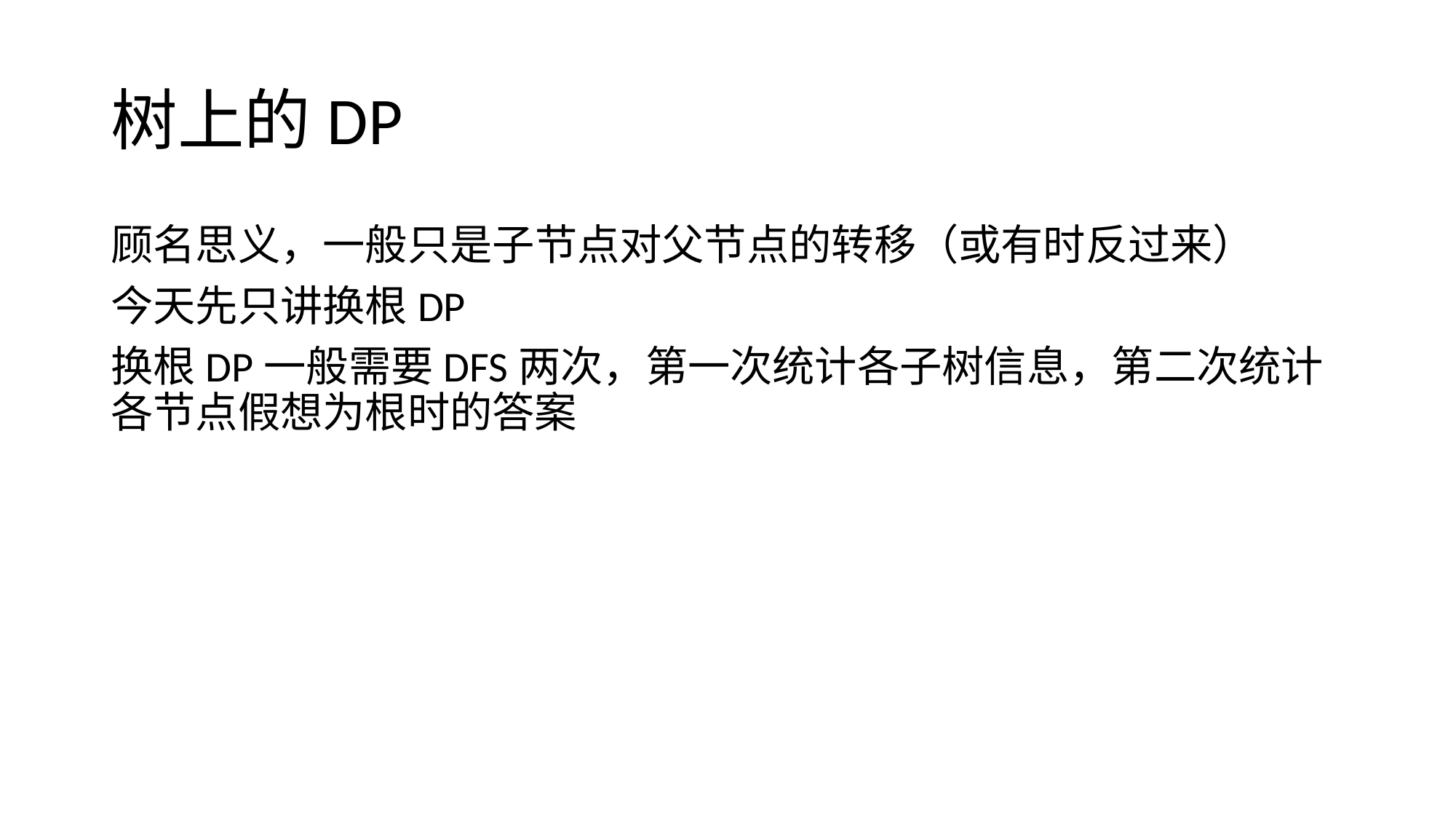

# 树上的DP
顾名思义，一般只是子节点对父节点的转移（或有时反过来）
今天先只讲换根DP
换根DP一般需要DFS两次，第一次统计各子树信息，第二次统计各节点假想为根时的答案